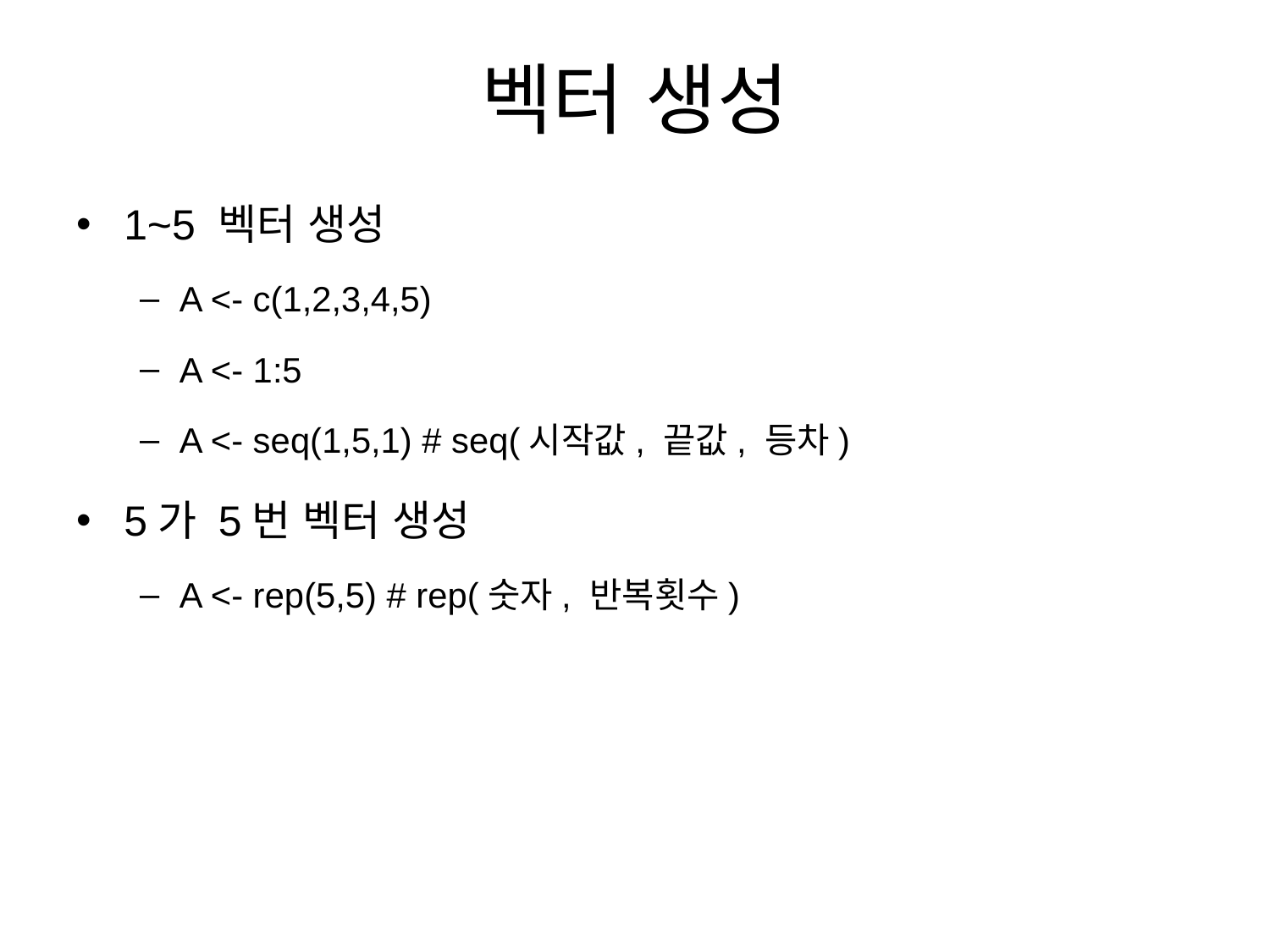

# 벡터 생성
1~5 벡터 생성
A <- c(1,2,3,4,5)
A <- 1:5
A <- seq(1,5,1) # seq(시작값, 끝값, 등차)
5가 5번 벡터 생성
A <- rep(5,5) # rep(숫자, 반복횟수)